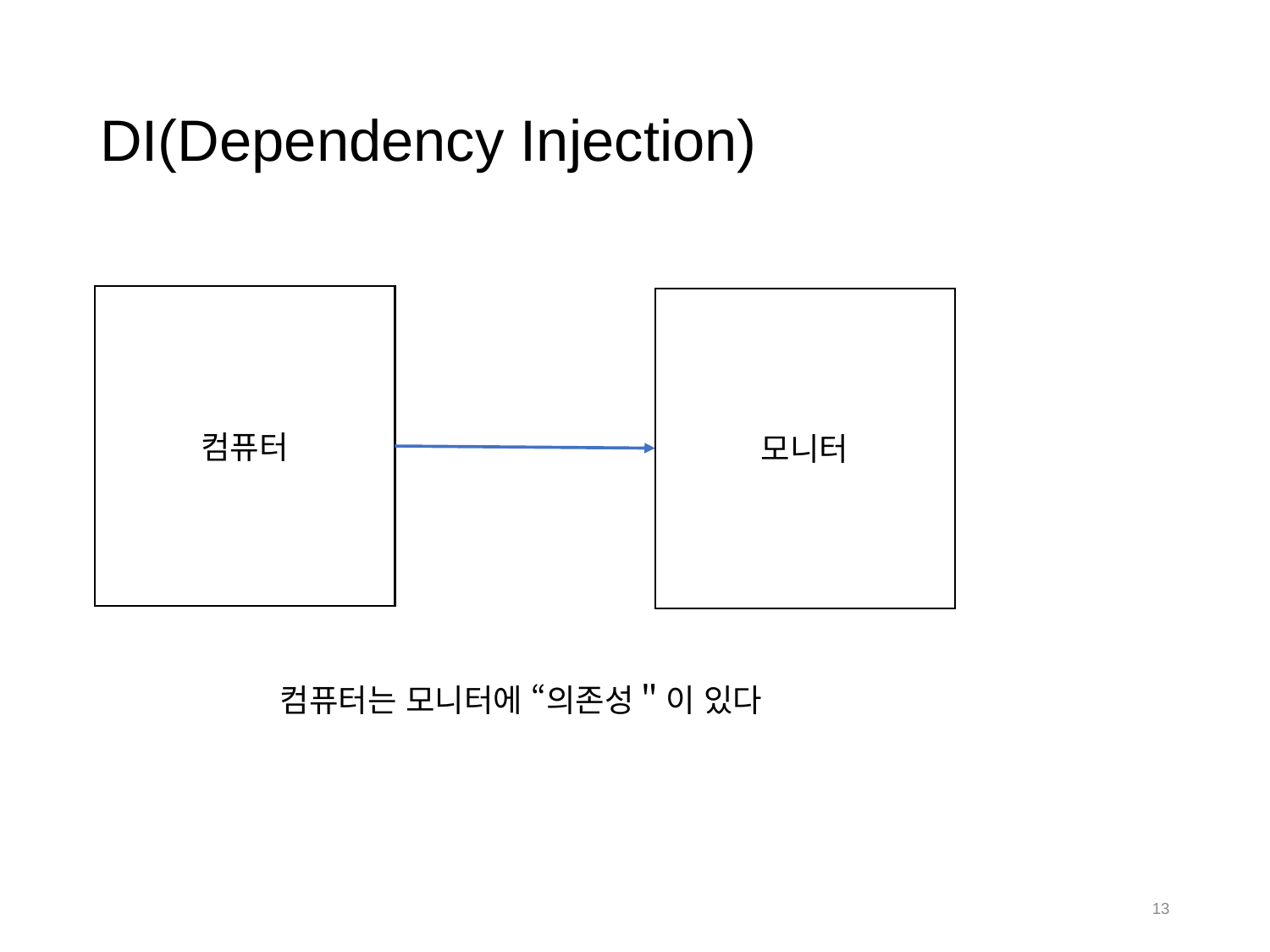

# DI(Dependency Injection)
컴퓨터
모니터
컴퓨터는 모니터에 “의존성＂이 있다
13